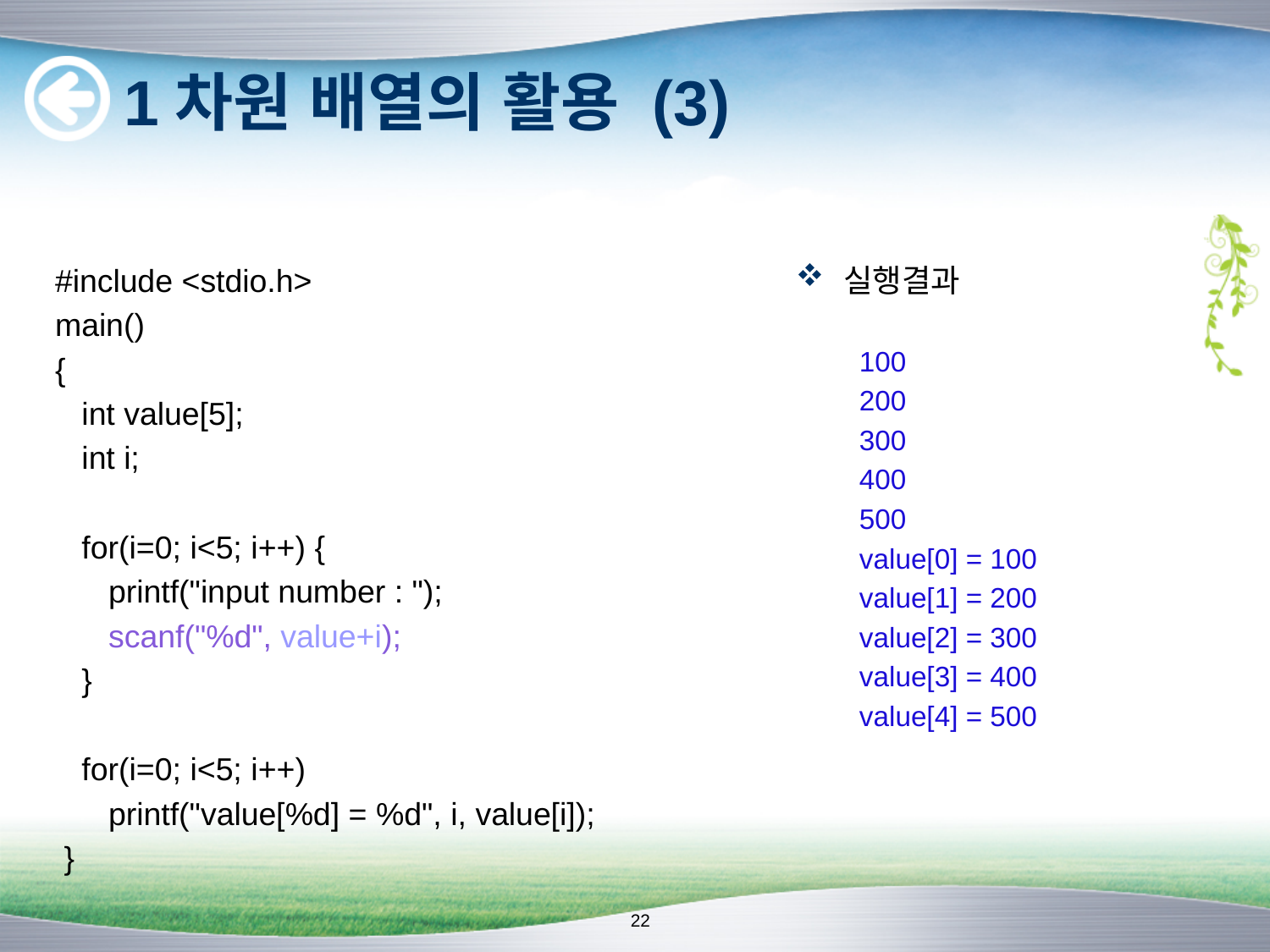

# 1차원 배열의 활용 (3)
#include <stdio.h>
main()
{
   int value[5];
   int i;

   for(i=0; i<5; i++) {
      printf("input number : ");
      scanf("%d", value+i);
   }

   for(i=0; i<5; i++)
      printf("value[%d] = %d", i, value[i]);
 }
실행결과

100
200
300
400
500
value[0] = 100
value[1] = 200
value[2] = 300
value[3] = 400
value[4] = 500

22